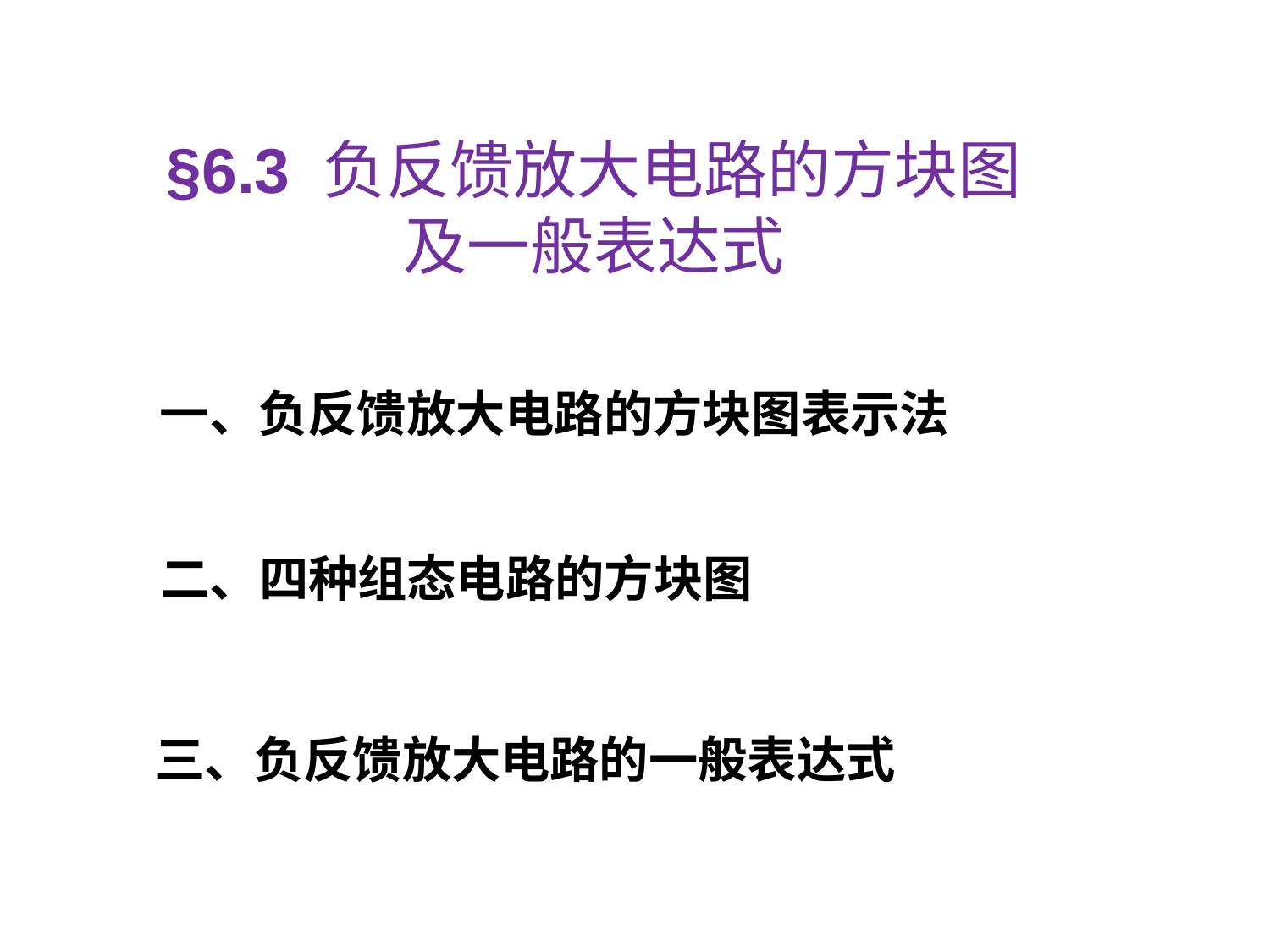

# §6.3 负反馈放大电路的方块图 及一般表达式
一、负反馈放大电路的方块图表示法
二、四种组态电路的方块图
三、负反馈放大电路的一般表达式